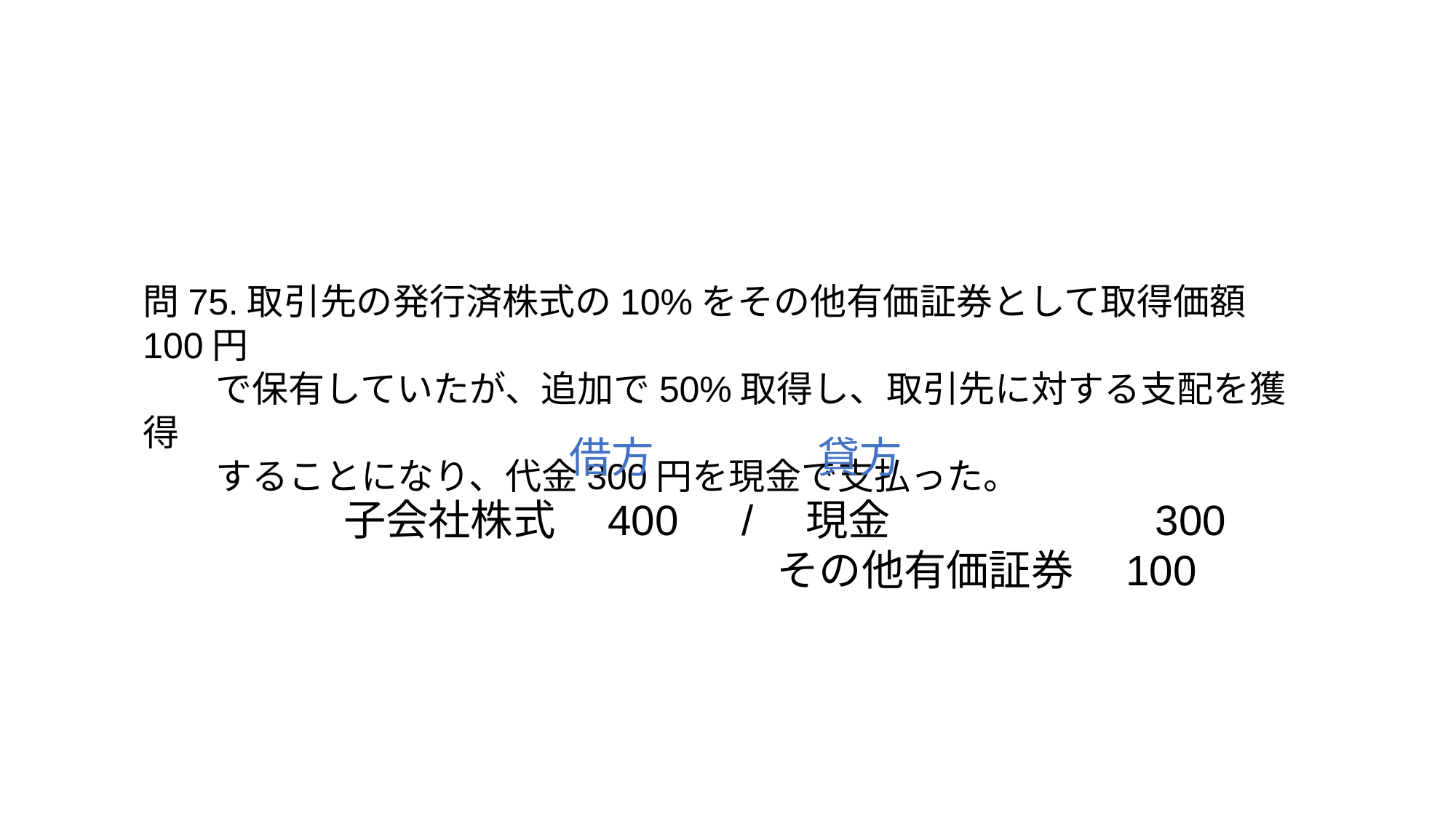

問75.取引先の発行済株式の10%をその他有価証券として取得価額100円
　　で保有していたが、追加で50%取得し、取引先に対する支配を獲得
　　することになり、代金300円を現金で支払った。
借方
貸方
子会社株式　400　/　現金　　　　　　300
　　　　　　　　　　 その他有価証券　100